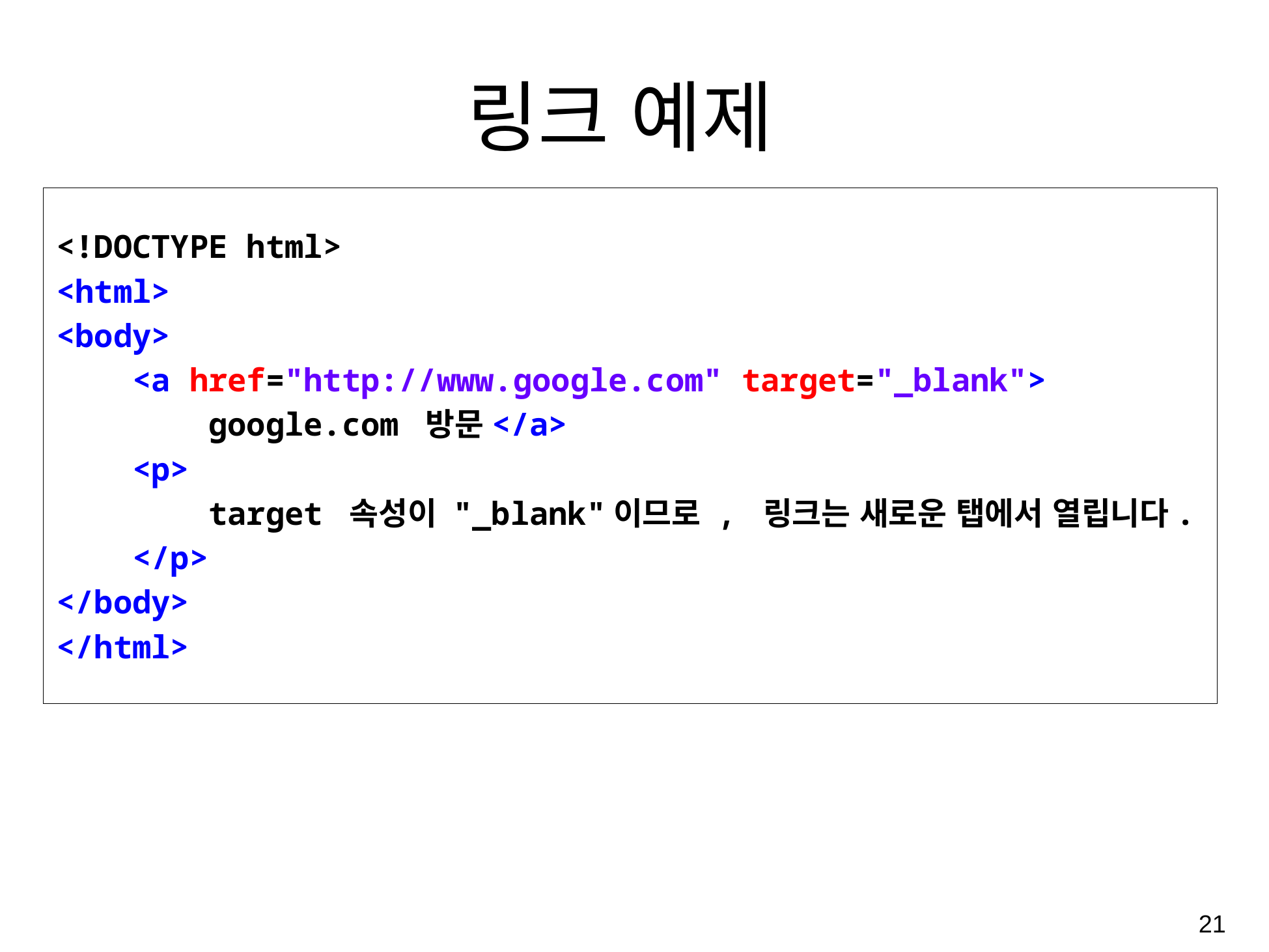

# 링크 예제
<!DOCTYPE html>
<html>
<body>
    <a href="http://www.google.com" target="_blank">
        google.com 방문</a>
    <p>
        target 속성이 "_blank"이므로 , 링크는 새로운 탭에서 열립니다.
    </p>
</body>
</html>
21